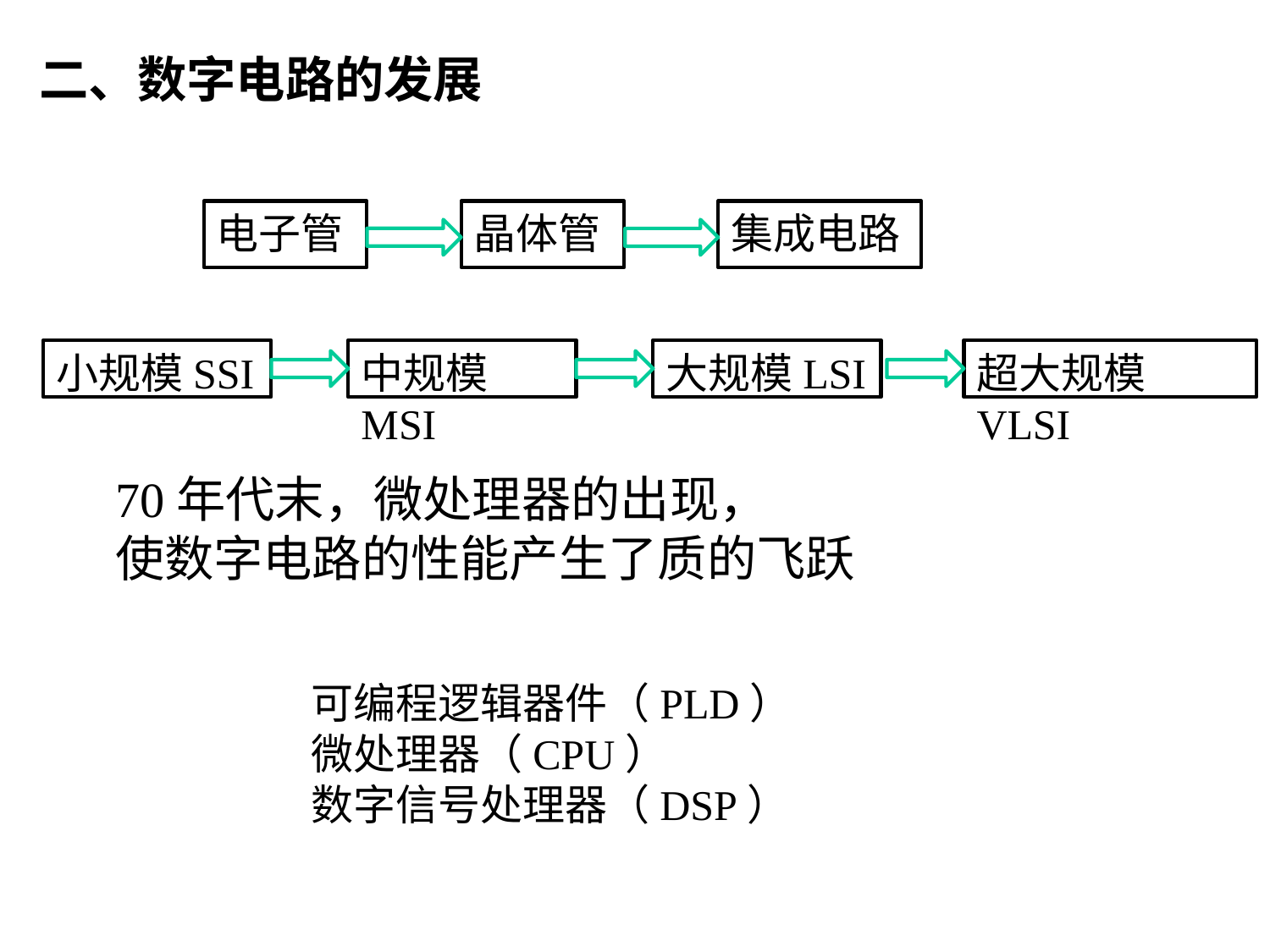

二、数字电路的发展
电子管
晶体管
集成电路

小规模SSI

中规模MSI

大规模LSI

超大规模VLSI

70年代末，微处理器的出现，
使数字电路的性能产生了质的飞跃
可编程逻辑器件（PLD）
微处理器（CPU）
数字信号处理器（DSP）